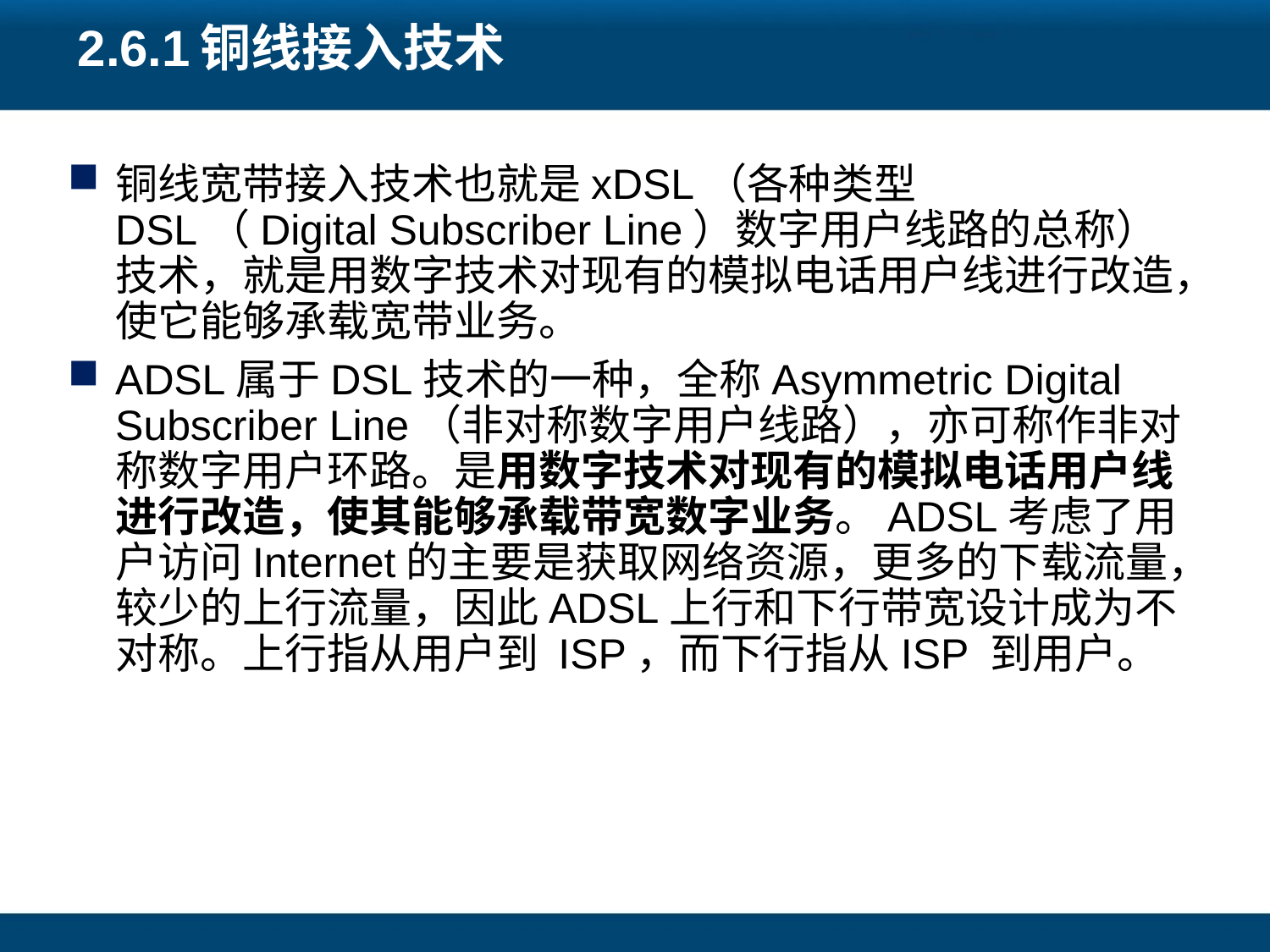

# 2.6.1铜线接入技术
铜线宽带接入技术也就是xDSL（各种类型DSL（Digital Subscriber Line）数字用户线路的总称）技术，就是用数字技术对现有的模拟电话用户线进行改造，使它能够承载宽带业务。
ADSL属于DSL技术的一种，全称Asymmetric Digital Subscriber Line（非对称数字用户线路），亦可称作非对称数字用户环路。是用数字技术对现有的模拟电话用户线进行改造，使其能够承载带宽数字业务。ADSL考虑了用户访问Internet的主要是获取网络资源，更多的下载流量，较少的上行流量，因此ADSL上行和下行带宽设计成为不对称。上行指从用户到 ISP，而下行指从ISP 到用户。